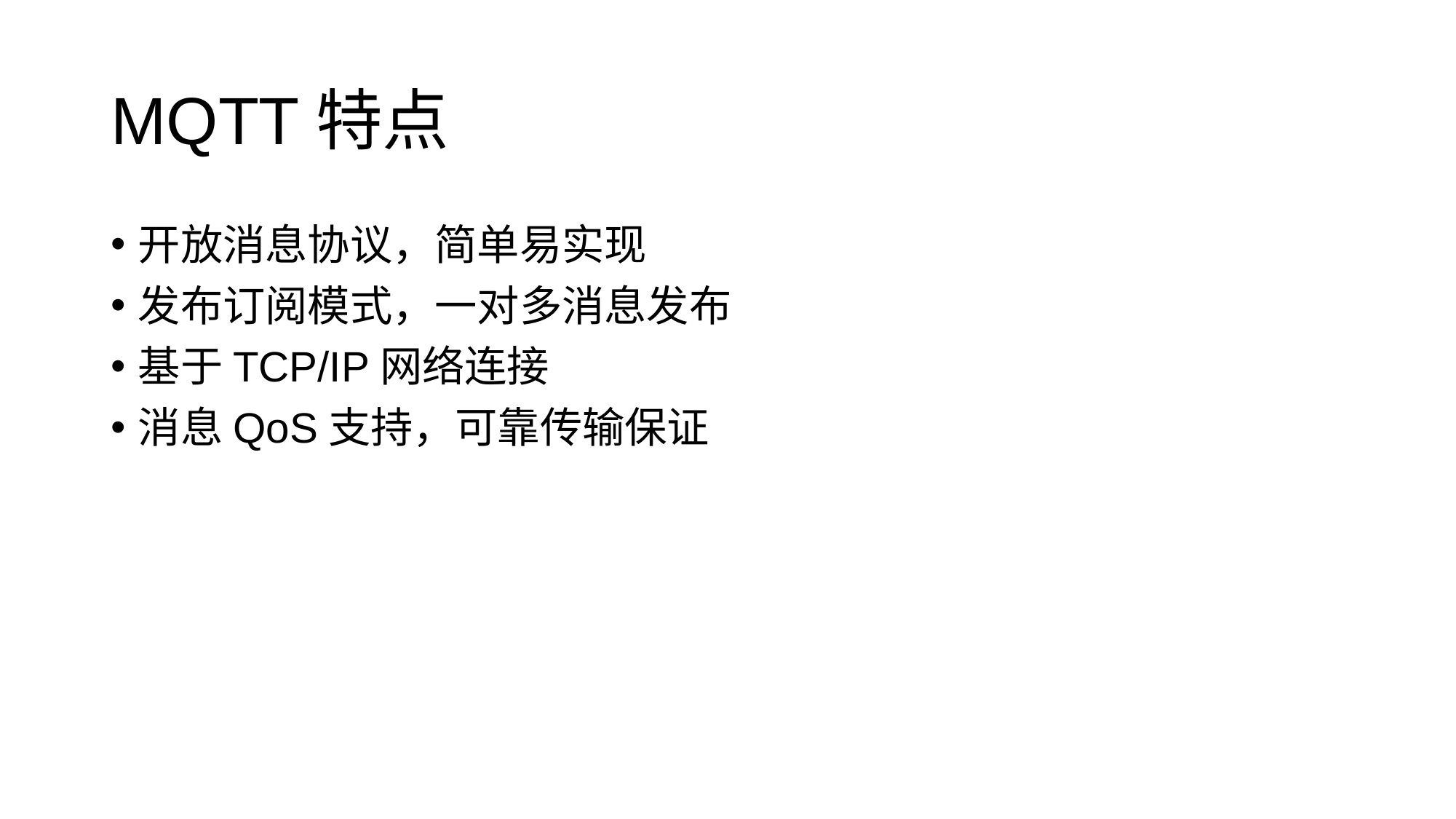

# MQTT特点
开放消息协议，简单易实现
发布订阅模式，一对多消息发布
基于TCP/IP网络连接
消息QoS支持，可靠传输保证